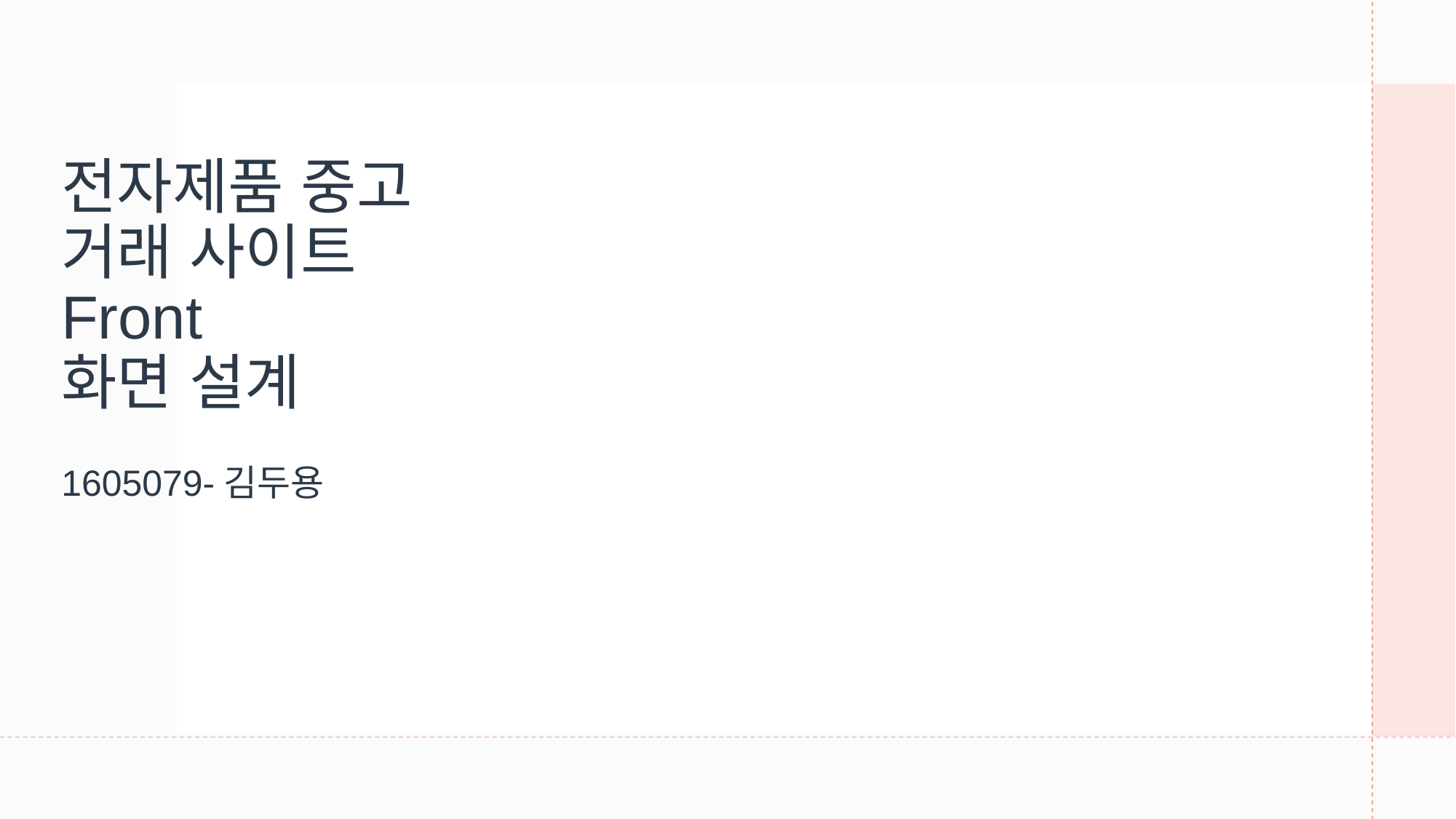

# 전자제품 중고 거래 사이트 Front 화면 설계

1605079-김두용